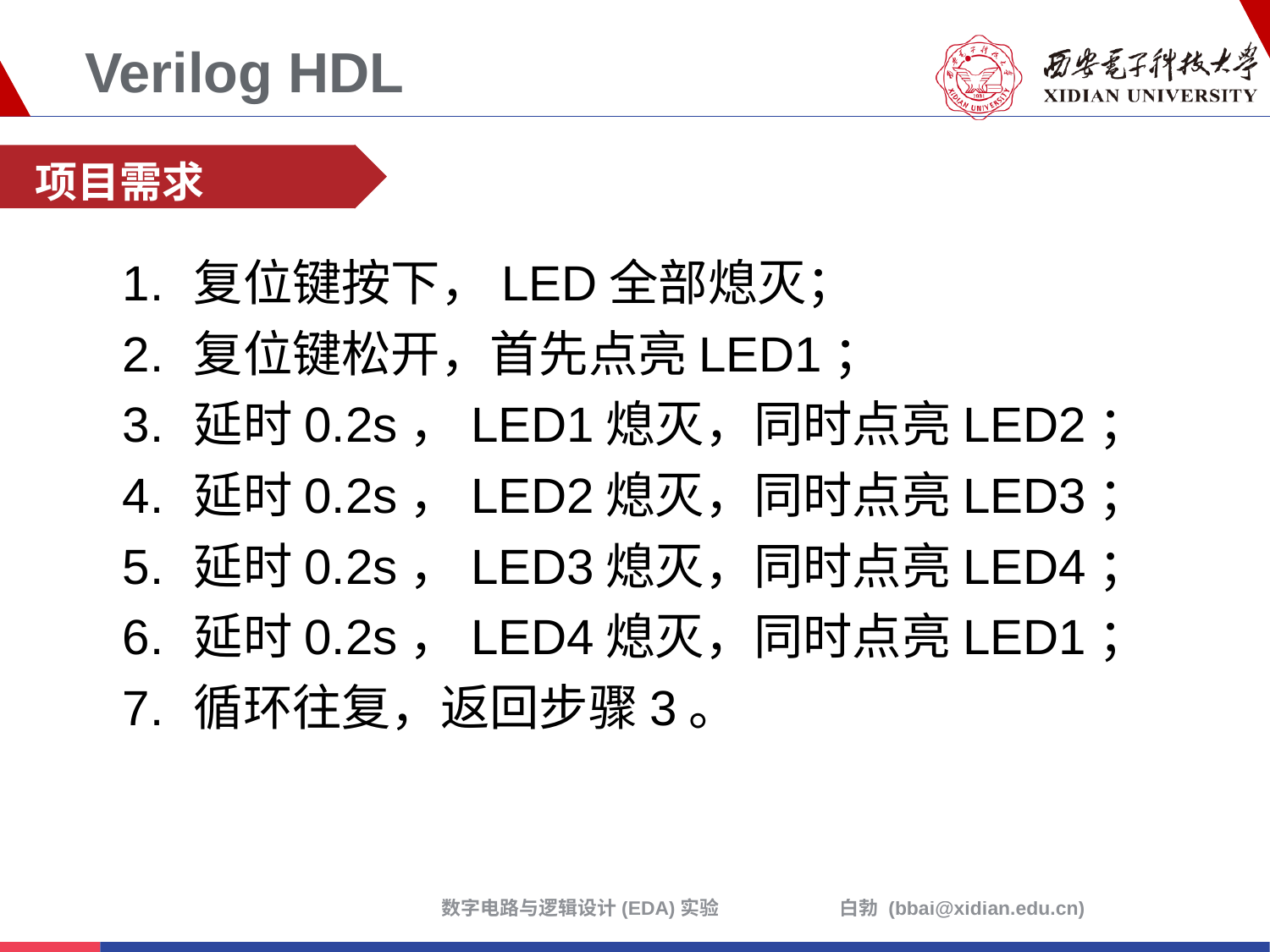

# Verilog HDL
项目需求
复位键按下，LED全部熄灭；
复位键松开，首先点亮LED1；
延时0.2s，LED1熄灭，同时点亮LED2；
延时0.2s，LED2熄灭，同时点亮LED3；
延时0.2s，LED3熄灭，同时点亮LED4；
延时0.2s，LED4熄灭，同时点亮LED1；
循环往复，返回步骤3。